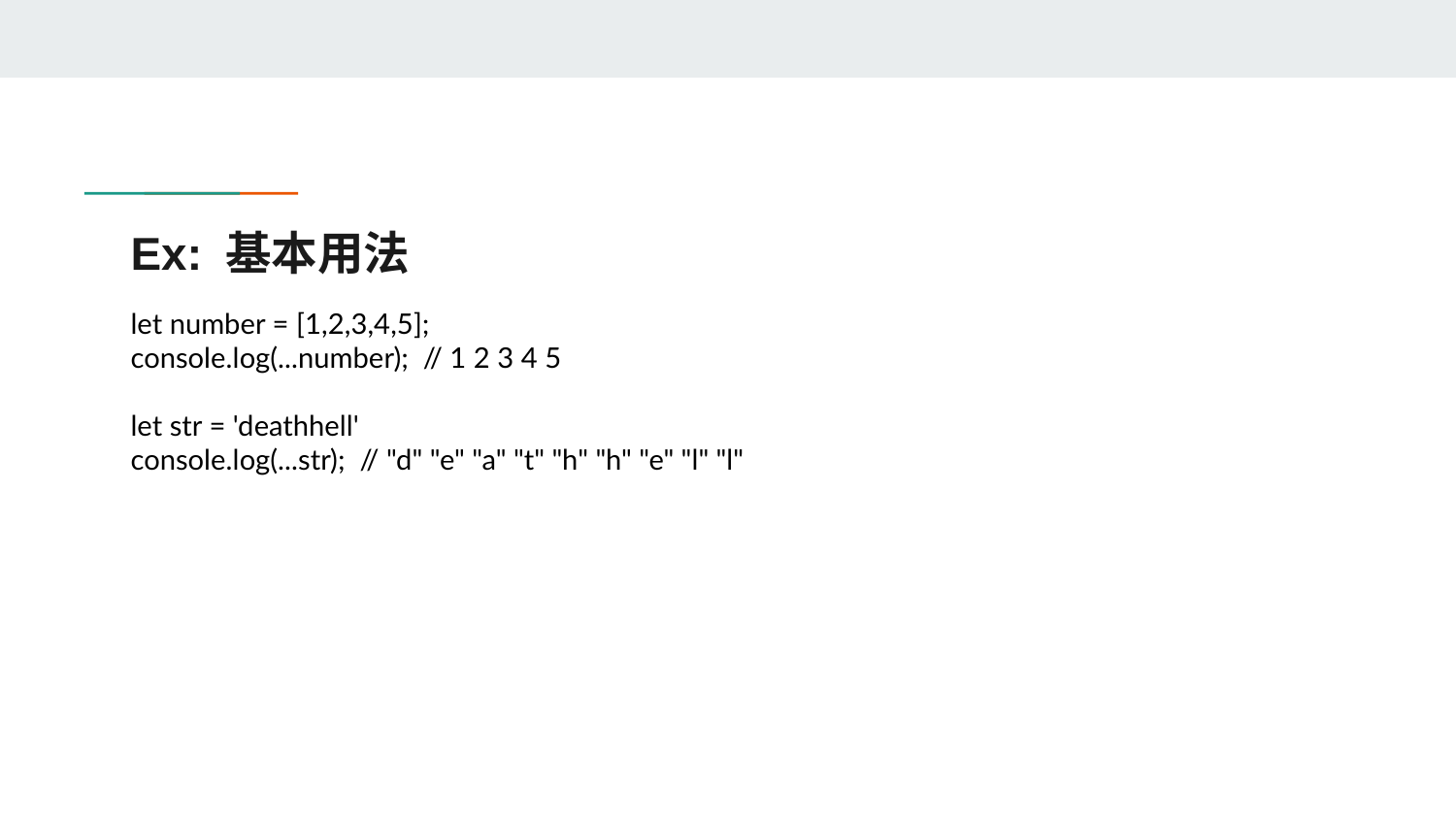

# Ex: 基本用法
let number = [1,2,3,4,5];
console.log(...number);  // 1 2 3 4 5

let str = 'deathhell'
console.log(...str);  // "d" "e" "a" "t" "h" "h" "e" "l" "l"